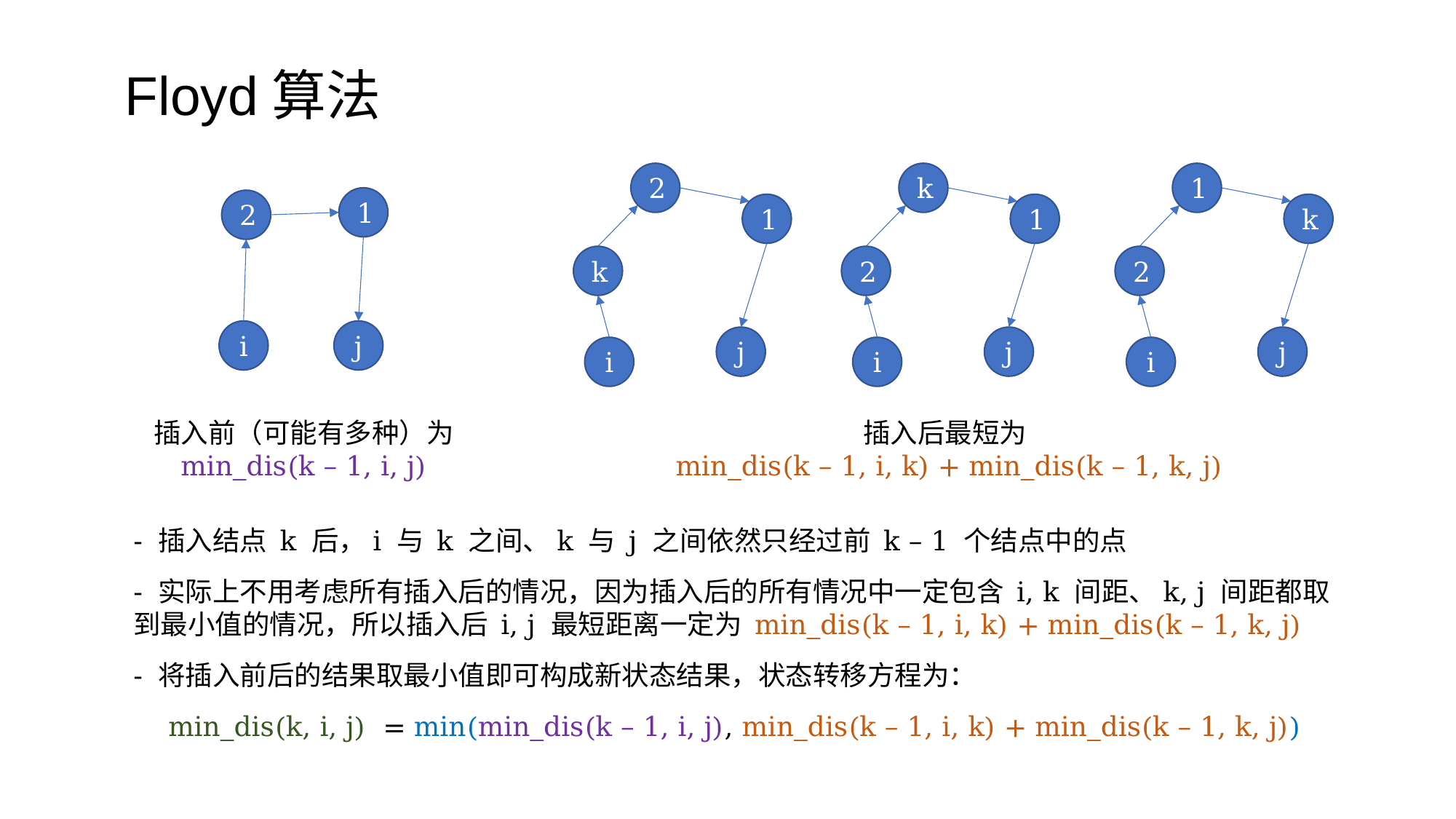

Floyd算法
2
k
1
1
2
1
1
k
k
2
2
i
j
j
j
j
i
i
i
插入前（可能有多种）为 min_dis(k – 1, i, j)
插入后最短为
 min_dis(k – 1, i, k) + min_dis(k – 1, k, j)
- 插入结点 k 后，i 与 k 之间、k 与 j 之间依然只经过前 k – 1 个结点中的点
- 实际上不用考虑所有插入后的情况，因为插入后的所有情况中一定包含 i, k 间距、k, j 间距都取到最小值的情况，所以插入后 i, j 最短距离一定为 min_dis(k – 1, i, k) + min_dis(k – 1, k, j)
- 将插入前后的结果取最小值即可构成新状态结果，状态转移方程为：
min_dis(k, i, j)  = min(min_dis(k – 1, i, j), min_dis(k – 1, i, k) + min_dis(k – 1, k, j))